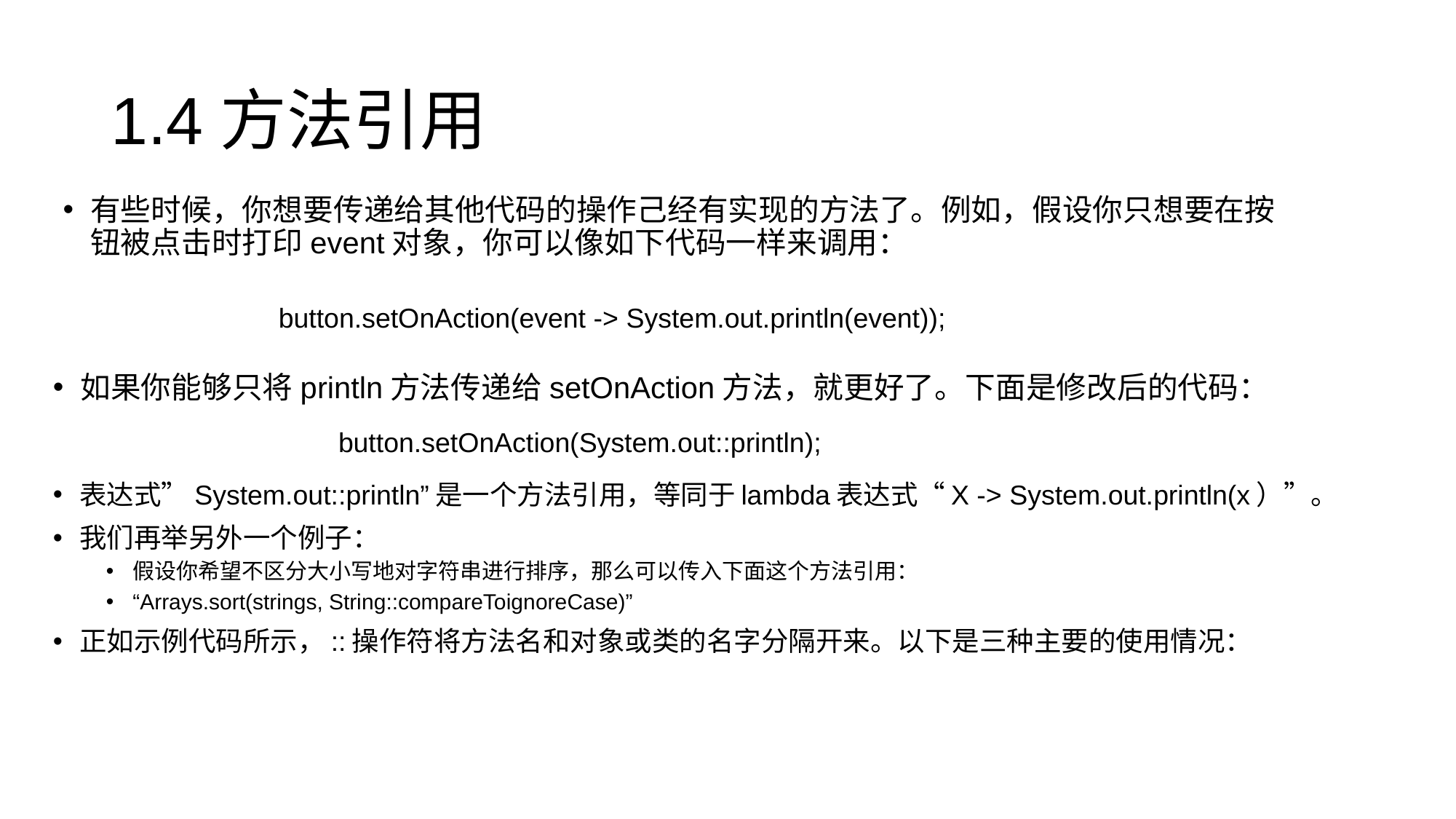

# 1.4	方法引用
有些时候，你想要传递给其他代码的操作己经有实现的方法了。例如，假设你只想要在按钮被点击时打印event对象，你可以像如下代码一样来调用：
button.setOnAction(event -> System.out.println(event));
如果你能够只将println方法传递给setOnAction方法，就更好了。下面是修改后的代码：
button.setOnAction(System.out::println);
表达式”System.out::println”是一个方法引用，等同于lambda表达式“X -> System.out.println(x）”。
我们再举另外一个例子：
假设你希望不区分大小写地对字符串进行排序，那么可以传入下面这个方法引用：
“Arrays.sort(strings, String::compareToignoreCase)”
正如示例代码所示，::操作符将方法名和对象或类的名字分隔开来。以下是三种主要的使用情况：